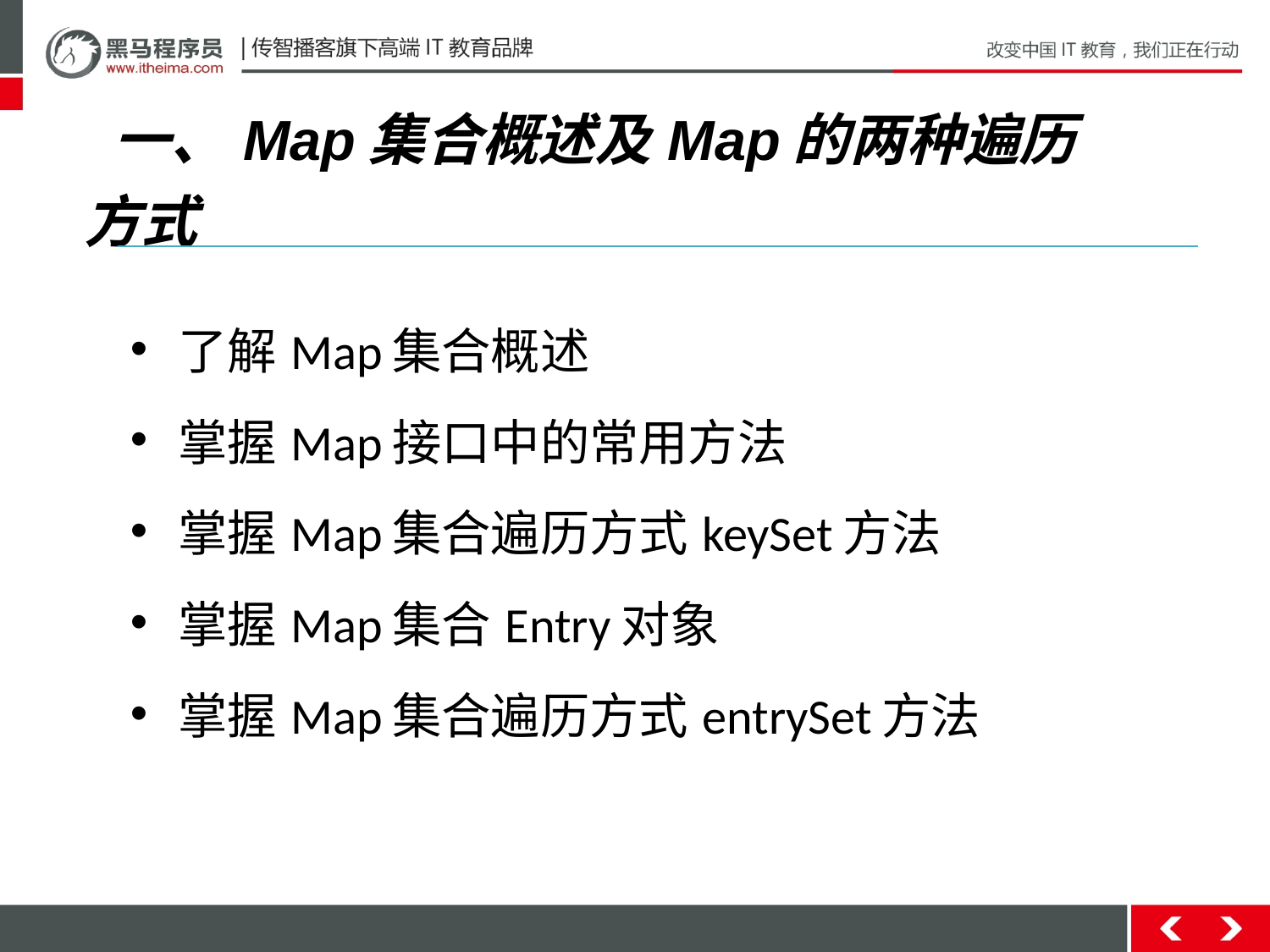

一、Map集合概述及Map的两种遍历方式
了解Map集合概述
掌握Map接口中的常用方法
掌握Map集合遍历方式keySet方法
掌握Map集合Entry对象
掌握Map集合遍历方式entrySet方法